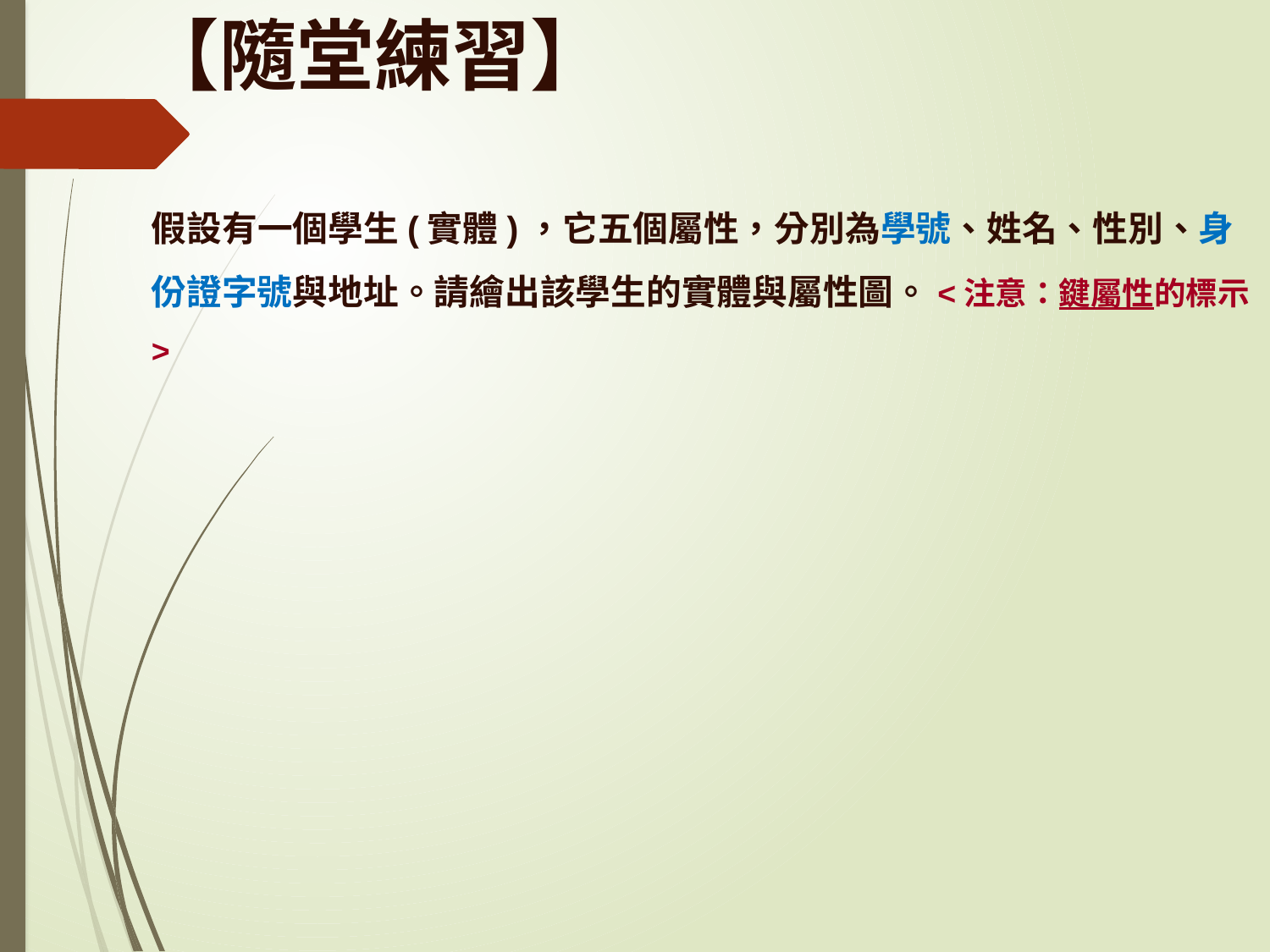

# 【隨堂練習】
假設有一個學生(實體)，它五個屬性，分別為學號、姓名、性別、身份證字號與地址。請繪出該學生的實體與屬性圖。<注意：鍵屬性的標示>